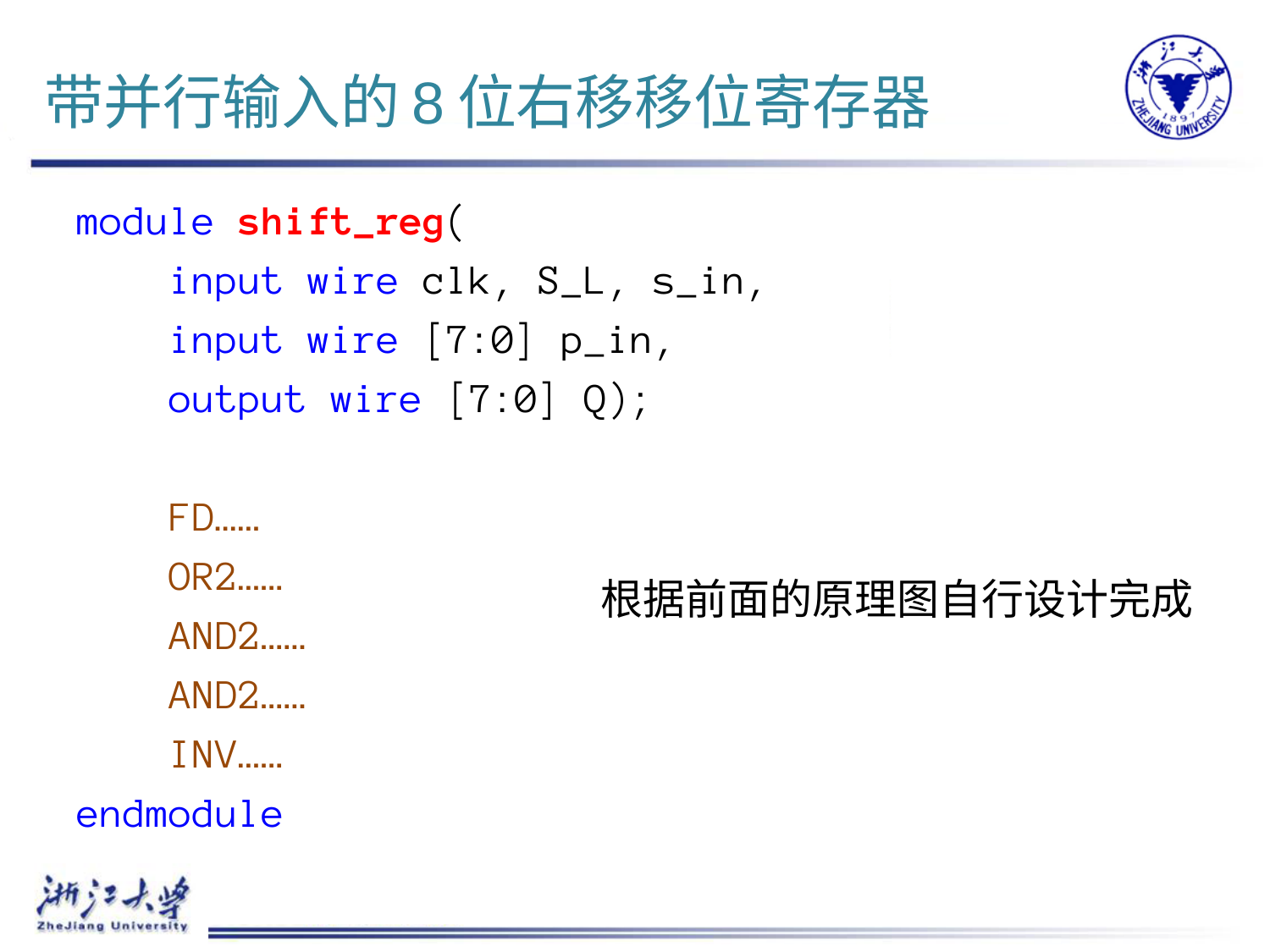

# 带并行输入的8位右移移位寄存器
module shift_reg(
    input wire clk, S_L, s_in,
    input wire [7:0] p_in,
    output wire [7:0] Q);

    FD……
    OR2……
    AND2……
    AND2……
    INV……
endmodule

根据前面的原理图自行设计完成